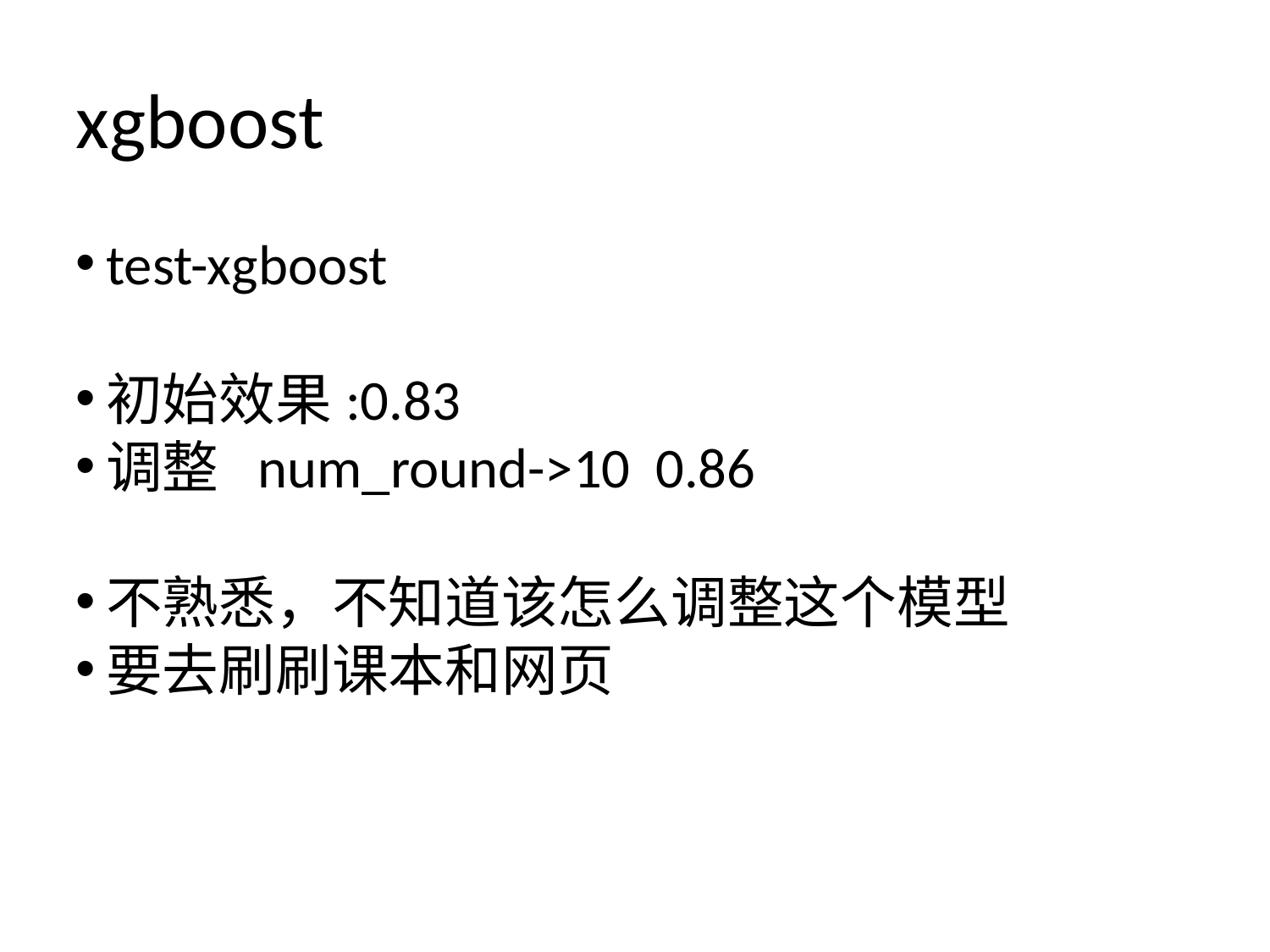

xgboost
test-xgboost

初始效果:0.83
调整  num_round->10  0.86

不熟悉，不知道该怎么调整这个模型
要去刷刷课本和网页